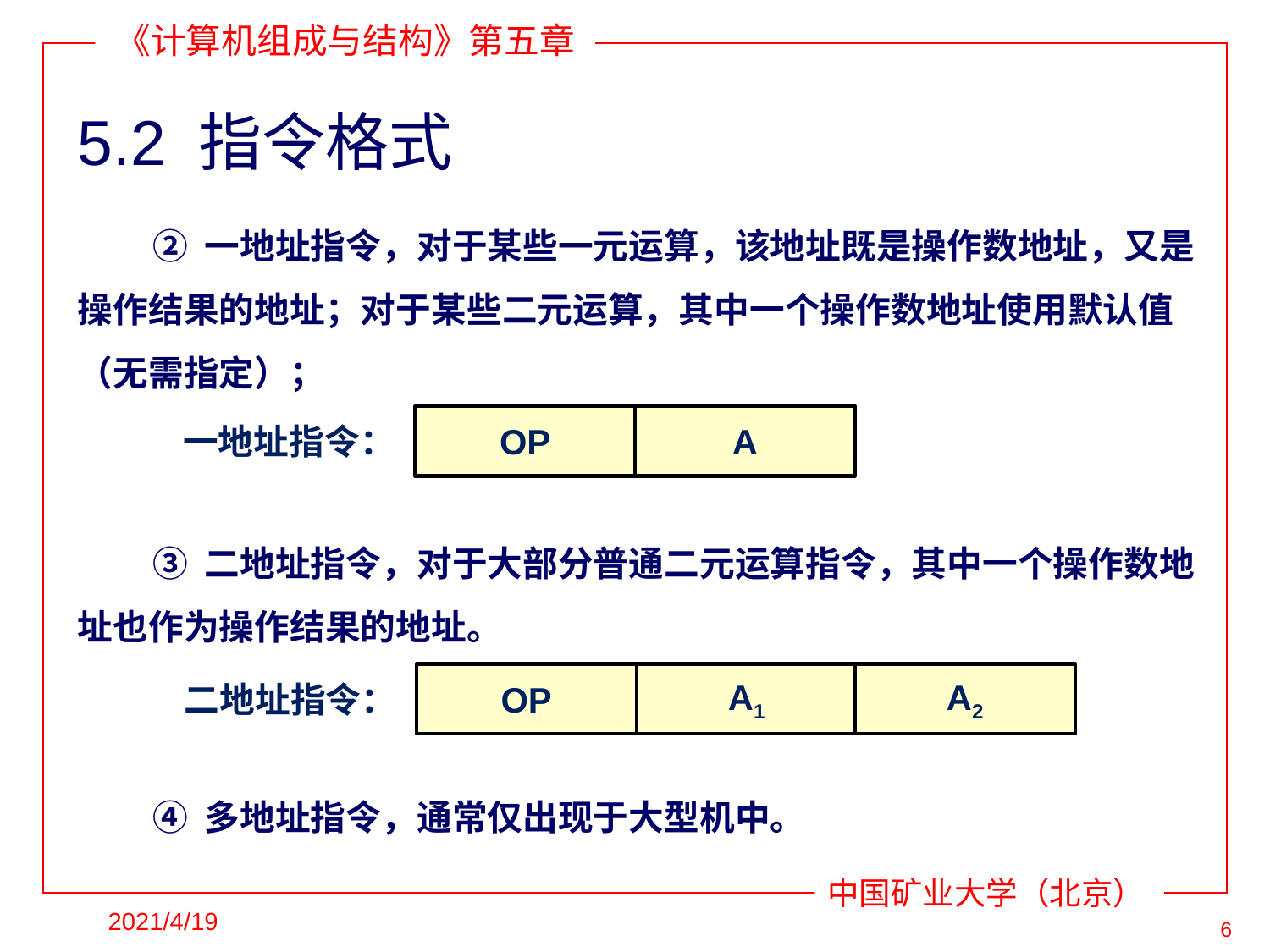

# 5.2 指令格式
② 一地址指令，对于某些一元运算，该地址既是操作数地址，又是操作结果的地址；对于某些二元运算，其中一个操作数地址使用默认值（无需指定）；

③ 二地址指令，对于大部分普通二元运算指令，其中一个操作数地址也作为操作结果的地址。

④ 多地址指令，通常仅出现于大型机中。
OP
A
一地址指令：
OP
A1
A2
二地址指令：
2021/4/19